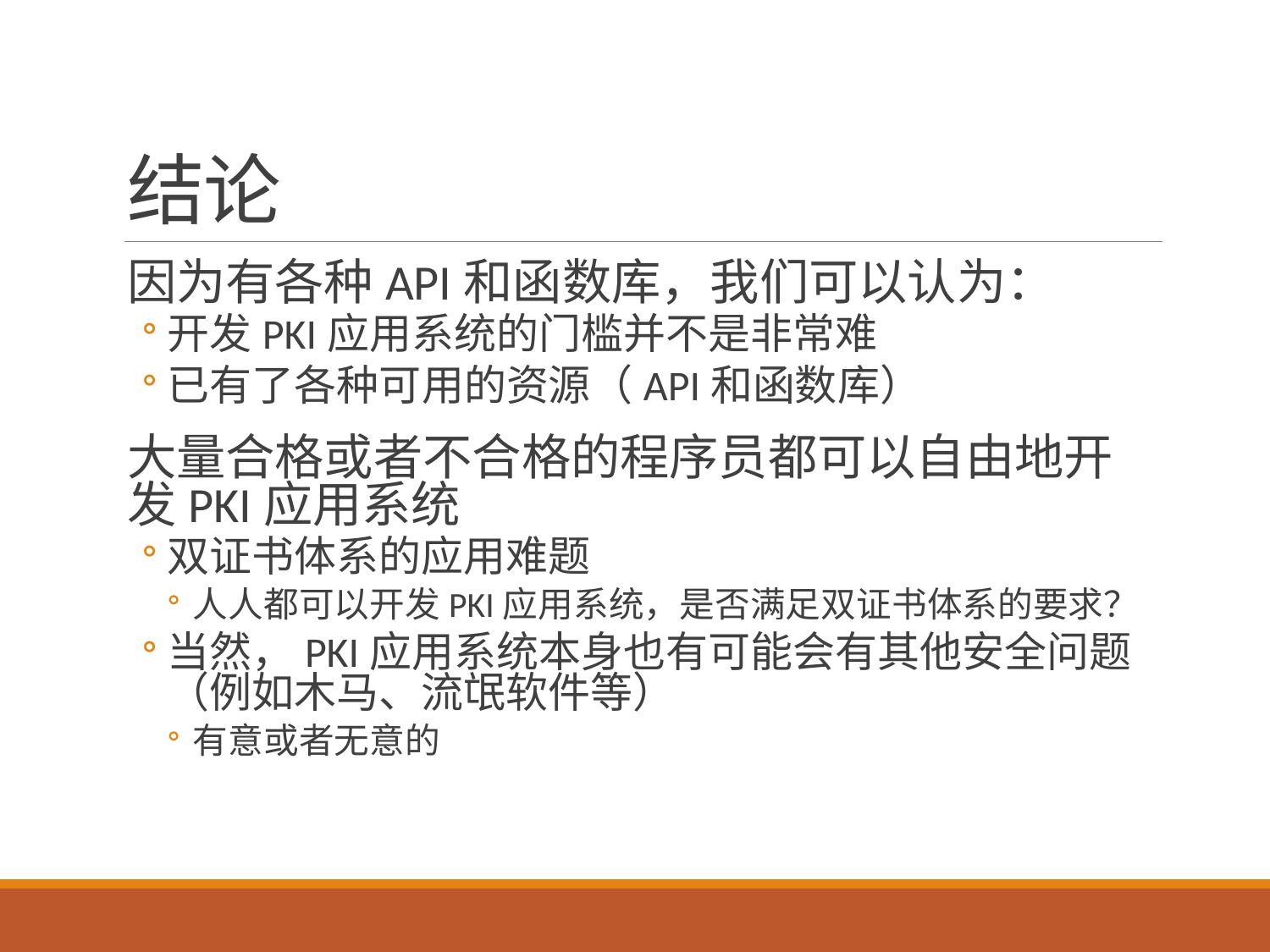

# 结论
因为有各种API和函数库，我们可以认为：
开发PKI应用系统的门槛并不是非常难
已有了各种可用的资源（API和函数库）
大量合格或者不合格的程序员都可以自由地开发PKI应用系统
双证书体系的应用难题
人人都可以开发PKI应用系统，是否满足双证书体系的要求？
当然，PKI应用系统本身也有可能会有其他安全问题（例如木马、流氓软件等）
有意或者无意的
77